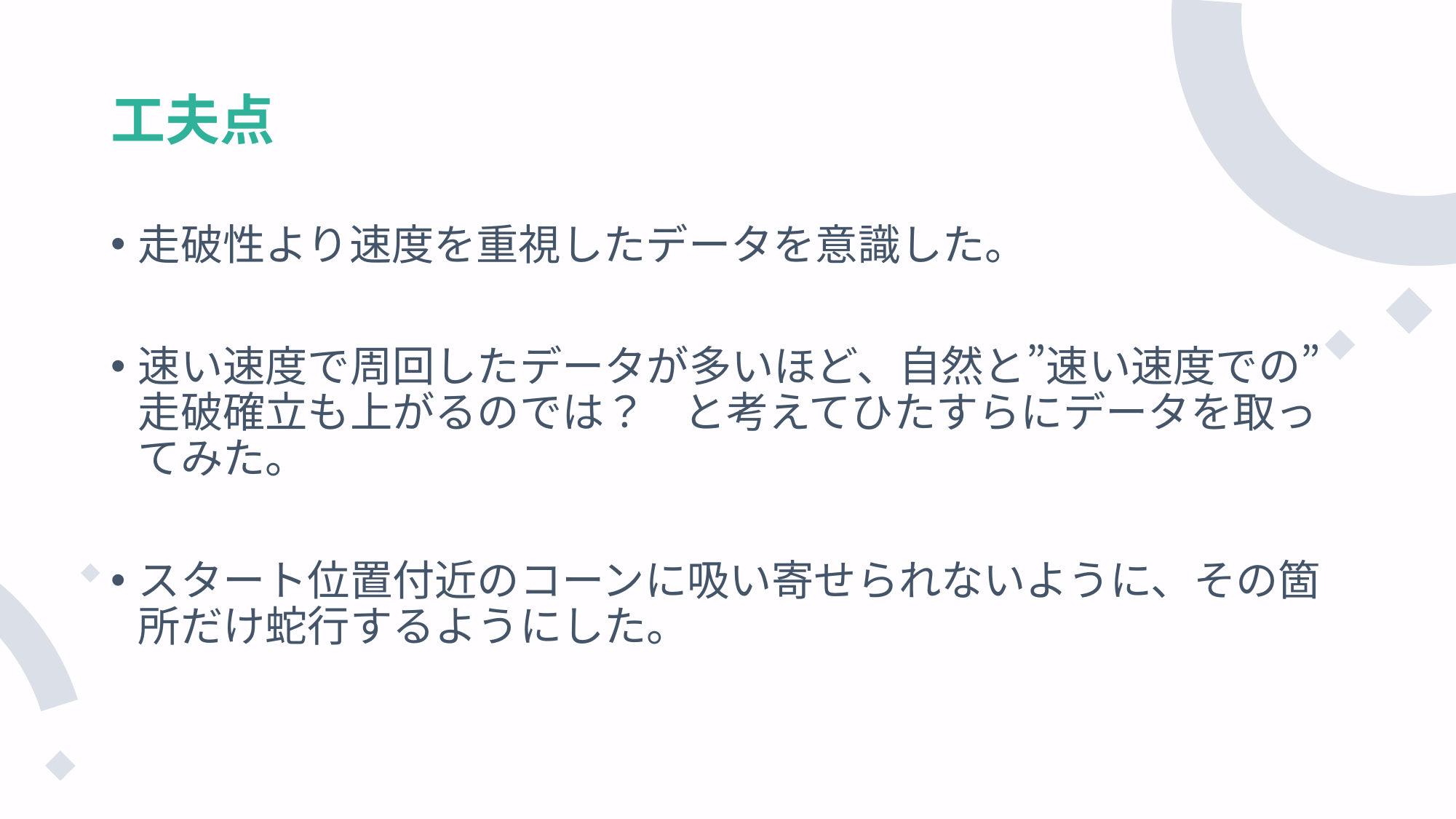

# 工夫点
走破性より速度を重視したデータを意識した。

速い速度で周回したデータが多いほど、自然と”速い速度での”走破確立も上がるのでは？	と考えてひたすらにデータを取ってみた。

スタート位置付近のコーンに吸い寄せられないように、その箇所だけ蛇行するようにした。